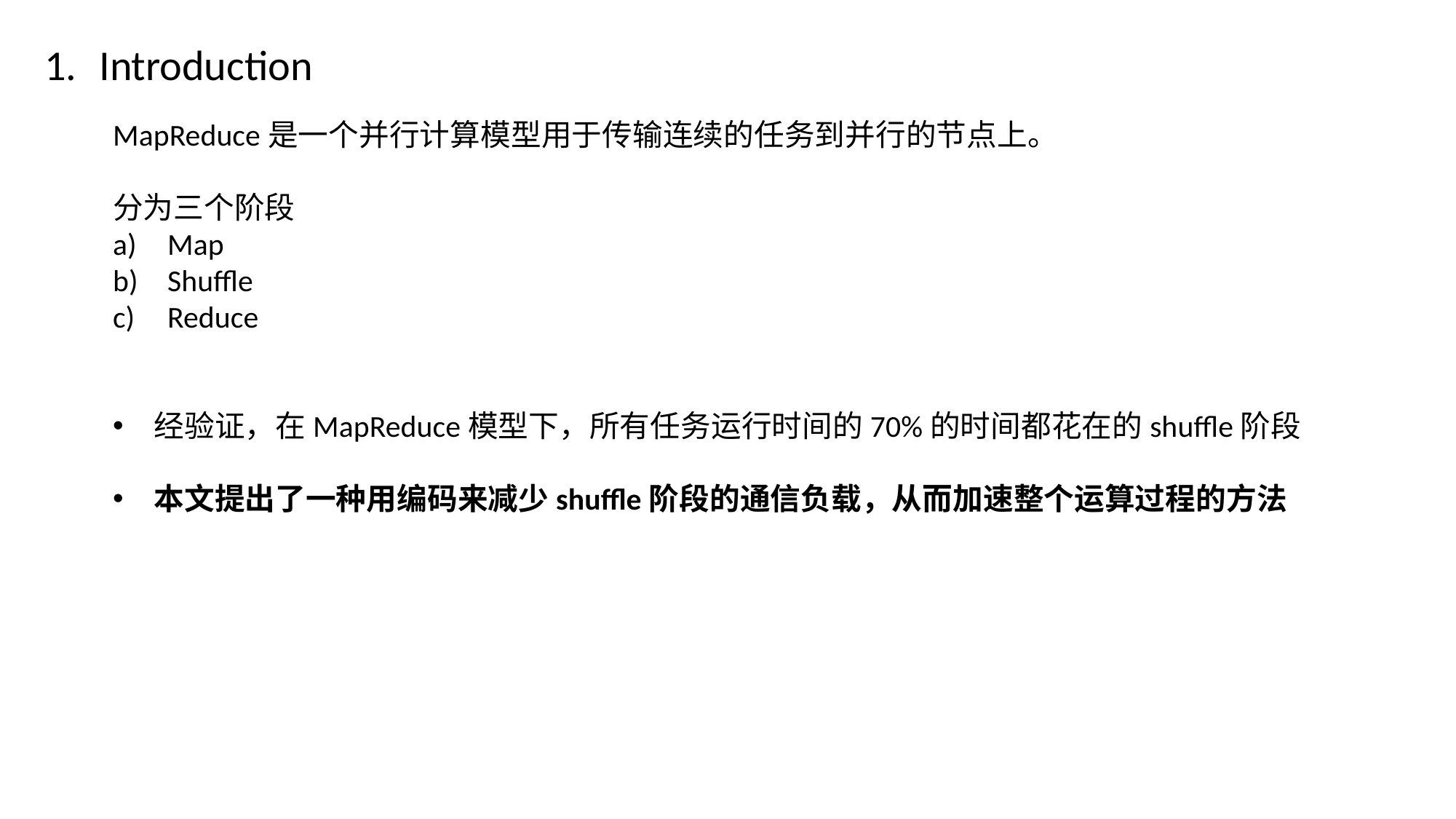

Introduction
MapReduce是一个并行计算模型用于传输连续的任务到并行的节点上。

分为三个阶段
Map
Shuffle
Reduce

经验证，在MapReduce模型下，所有任务运行时间的70%的时间都花在的shuffle阶段

本文提出了一种用编码来减少shuffle阶段的通信负载，从而加速整个运算过程的方法